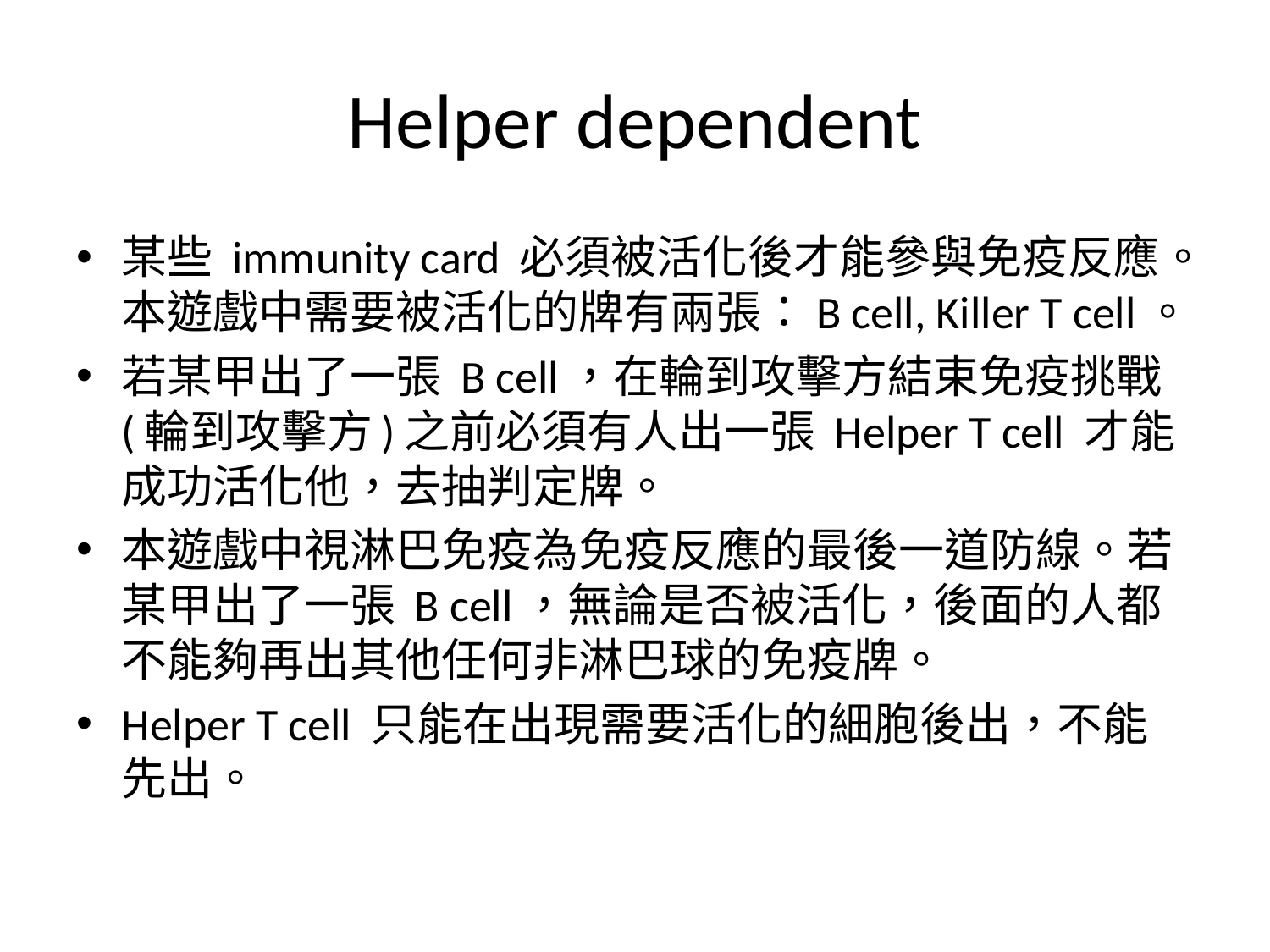

# Helper dependent
某些 immunity card 必須被活化後才能參與免疫反應。本遊戲中需要被活化的牌有兩張：B cell, Killer T cell。
若某甲出了一張 B cell，在輪到攻擊方結束免疫挑戰(輪到攻擊方)之前必須有人出一張 Helper T cell 才能成功活化他，去抽判定牌。
本遊戲中視淋巴免疫為免疫反應的最後一道防線。若某甲出了一張 B cell，無論是否被活化，後面的人都不能夠再出其他任何非淋巴球的免疫牌。
Helper T cell 只能在出現需要活化的細胞後出，不能先出。